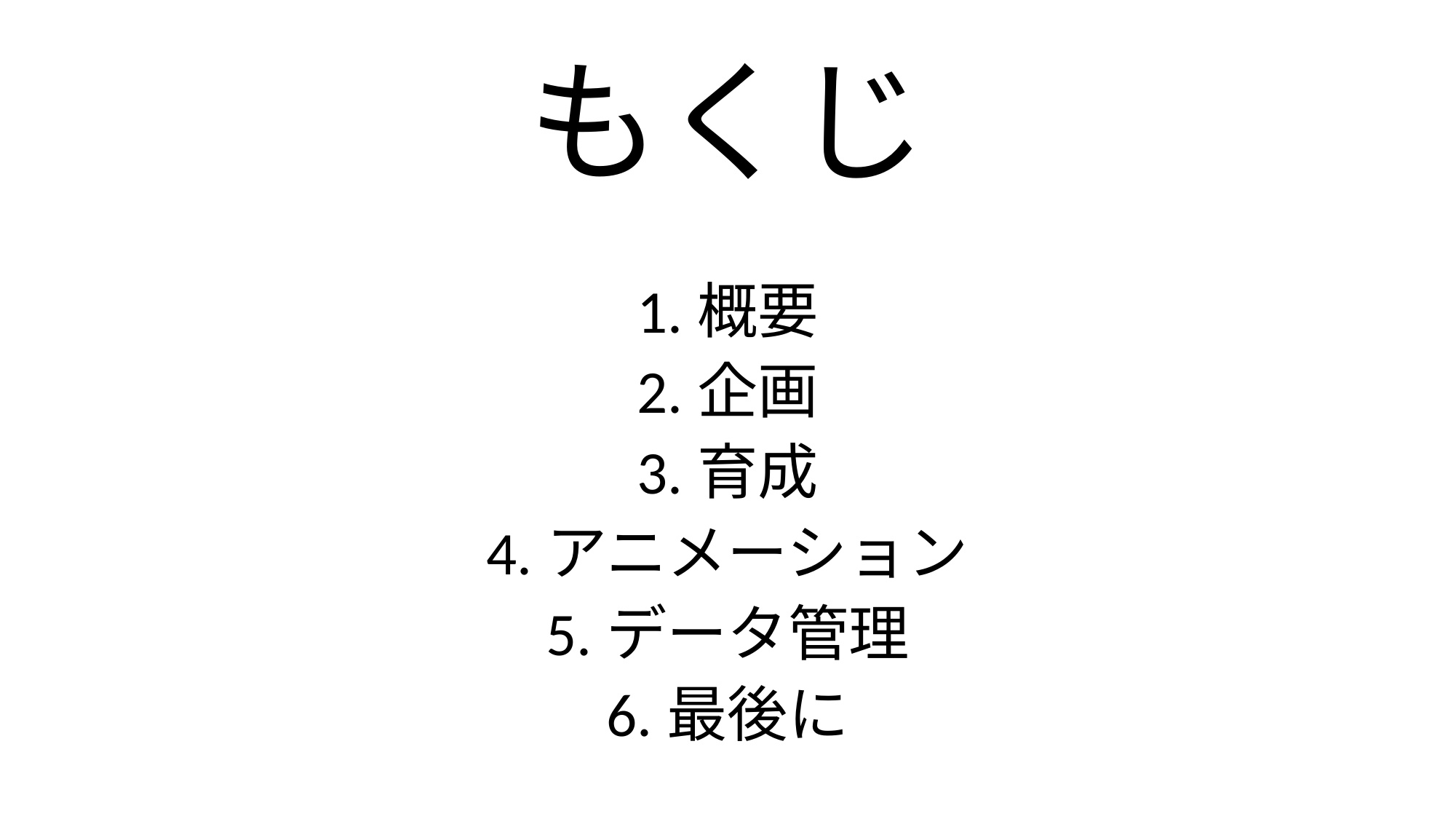

# もくじ
1.概要
2.企画
3.育成
4.アニメーション
5.データ管理
6.最後に